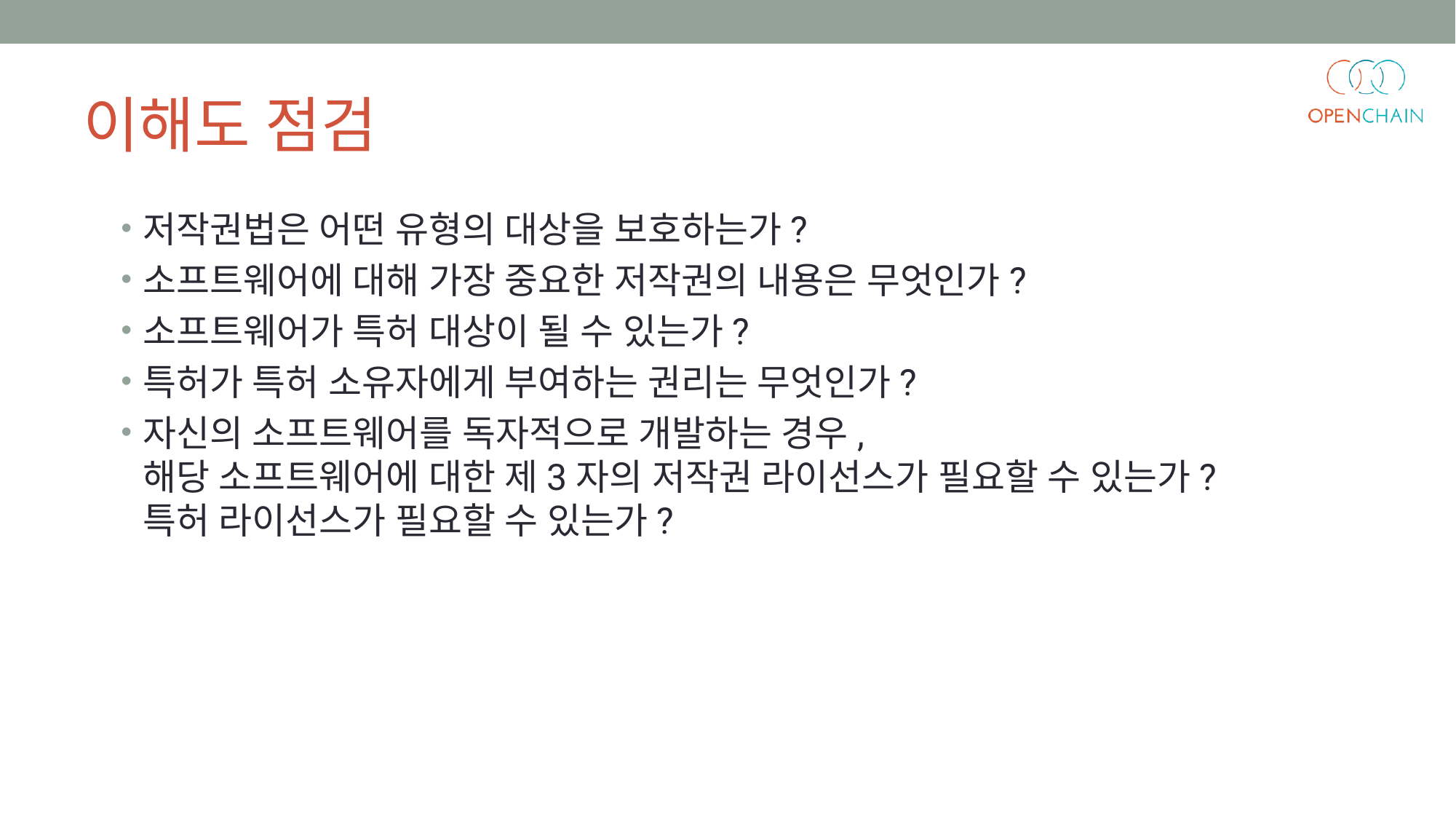

이해도 점검
저작권법은 어떤 유형의 대상을 보호하는가?
소프트웨어에 대해 가장 중요한 저작권의 내용은 무엇인가?
소프트웨어가 특허 대상이 될 수 있는가?
특허가 특허 소유자에게 부여하는 권리는 무엇인가?
자신의 소프트웨어를 독자적으로 개발하는 경우,
해당 소프트웨어에 대한 제3자의 저작권 라이선스가 필요할 수 있는가?
특허 라이선스가 필요할 수 있는가?